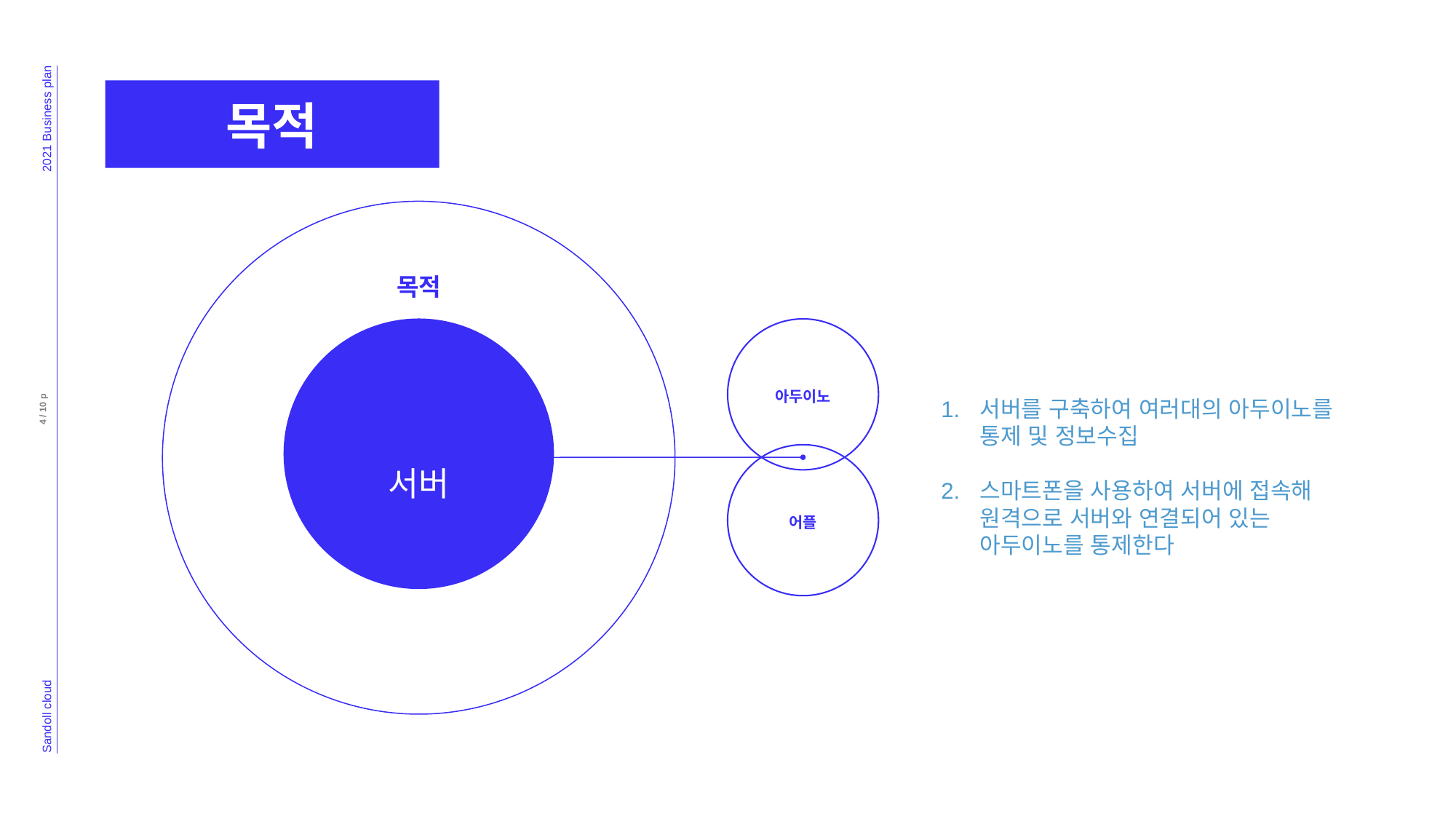

목적

목적

아두이노
서버를 구축하여 여러대의 아두이노를 통제 및 정보수집

스마트폰을 사용하여 서버에 접속해 원격으로 서버와 연결되어 있는 아두이노를 통제한다
4 / 10 p
서버

어플